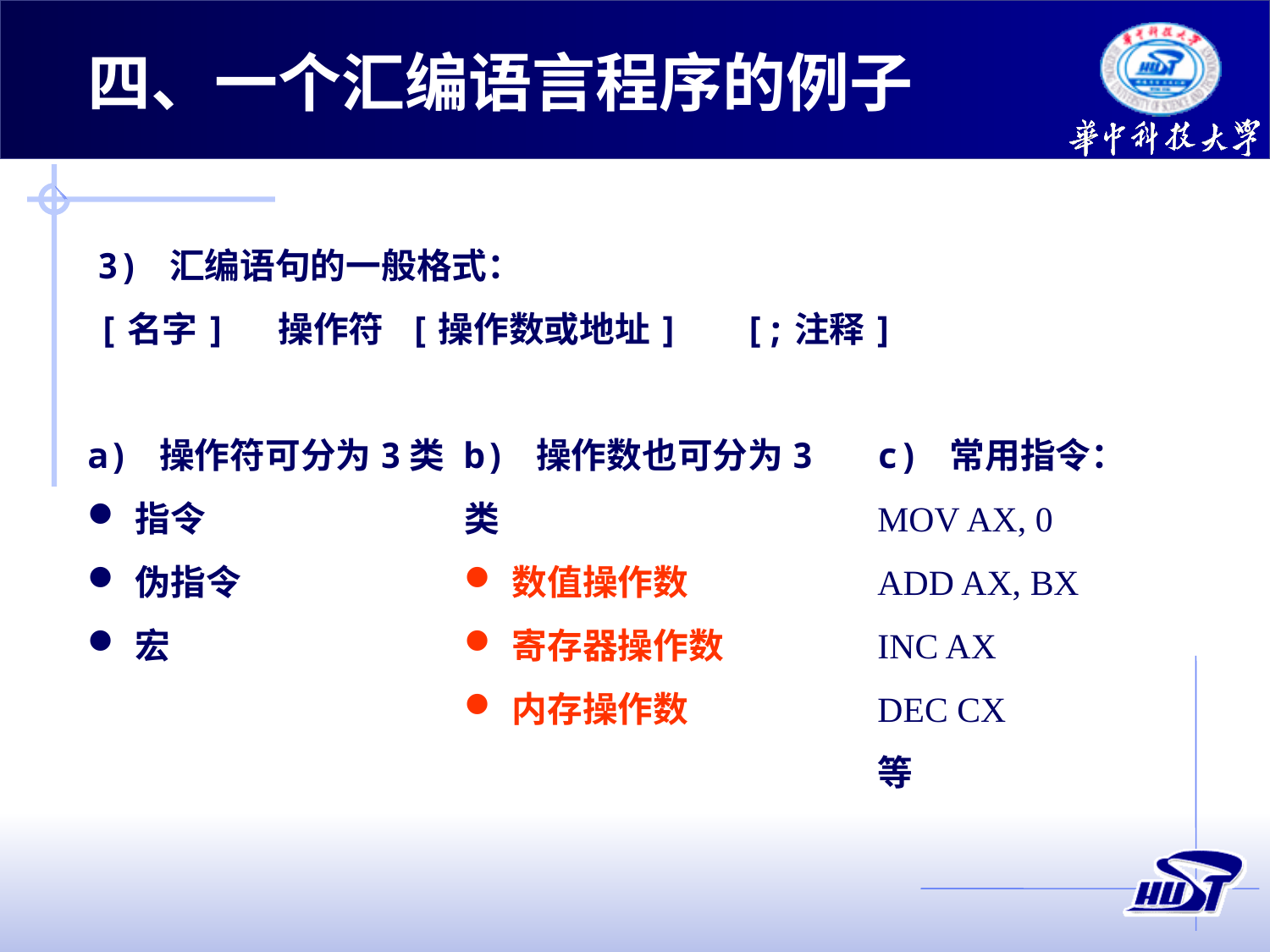

四、一个汇编语言程序的例子
3) 汇编语句的一般格式：
[名字]  操作符  [操作数或地址]   [;注释]

a) 操作符可分为3类
指令
伪指令
宏
b) 操作数也可分为3类
数值操作数
寄存器操作数
内存操作数
c) 常用指令：
MOV AX, 0
ADD AX, BX
INC AX
DEC CX
等